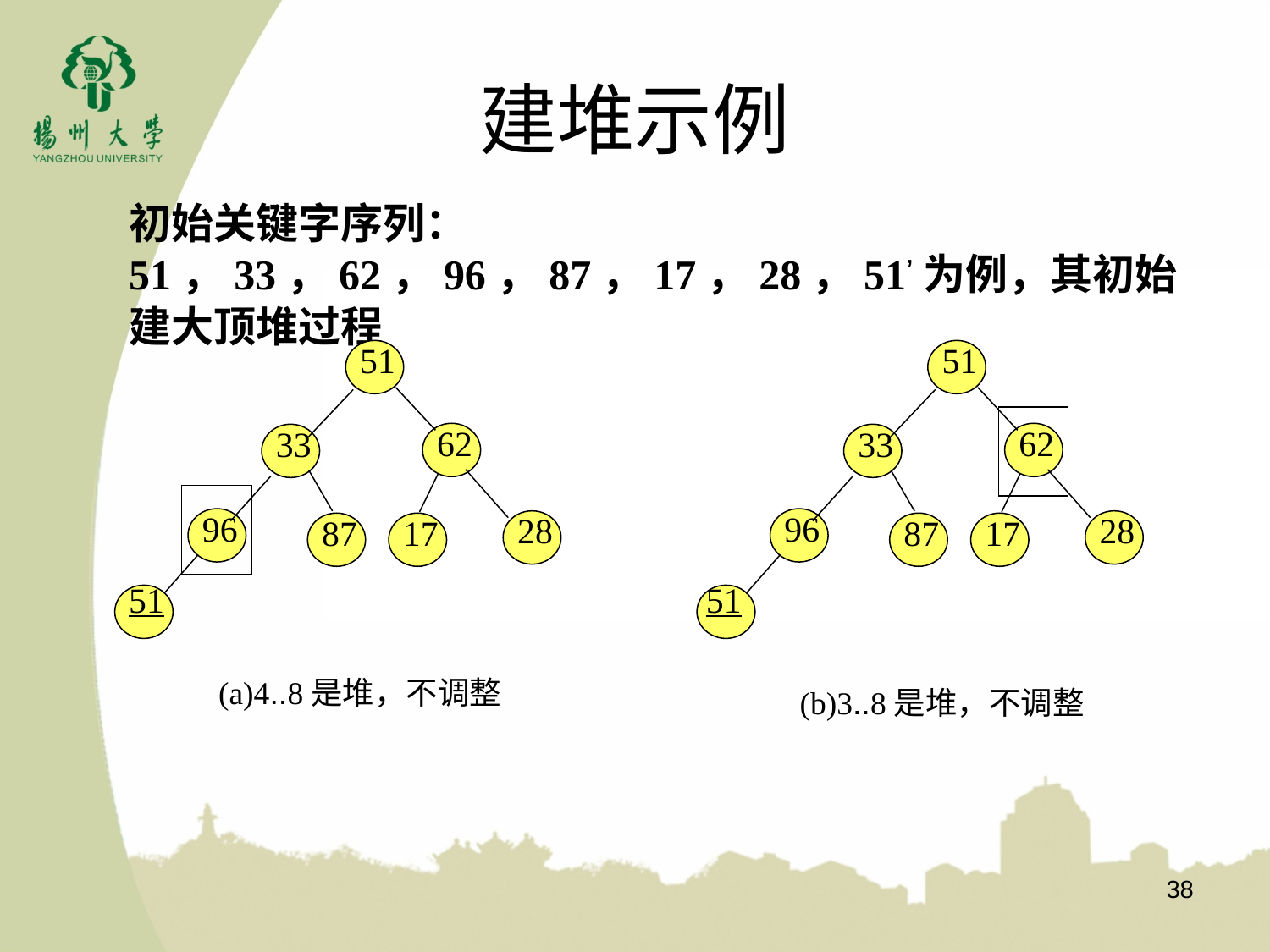

# 建堆示例
初始关键字序列：51，33，62，96，87，17，28，51’为例，其初始建大顶堆过程
51

62
33

96

28

87
17

51

51

62
33

96

28

87
17

51

(a)4..8是堆，不调整
(b)3..8是堆，不调整
38